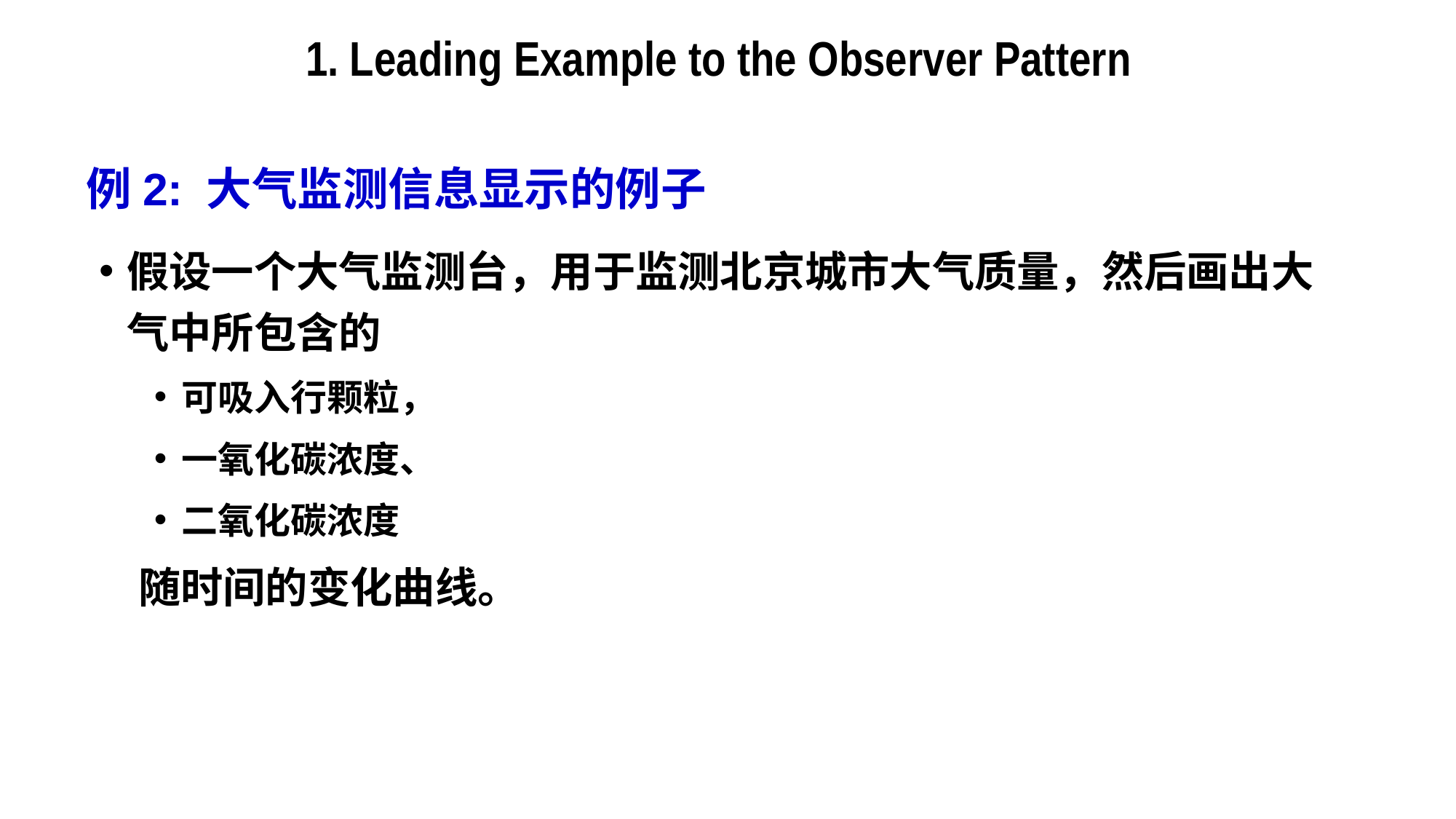

1. Leading Example to the Observer Pattern
# 例2: 大气监测信息显示的例子
假设一个大气监测台，用于监测北京城市大气质量，然后画出大气中所包含的
可吸入行颗粒，
一氧化碳浓度、
二氧化碳浓度
   随时间的变化曲线。